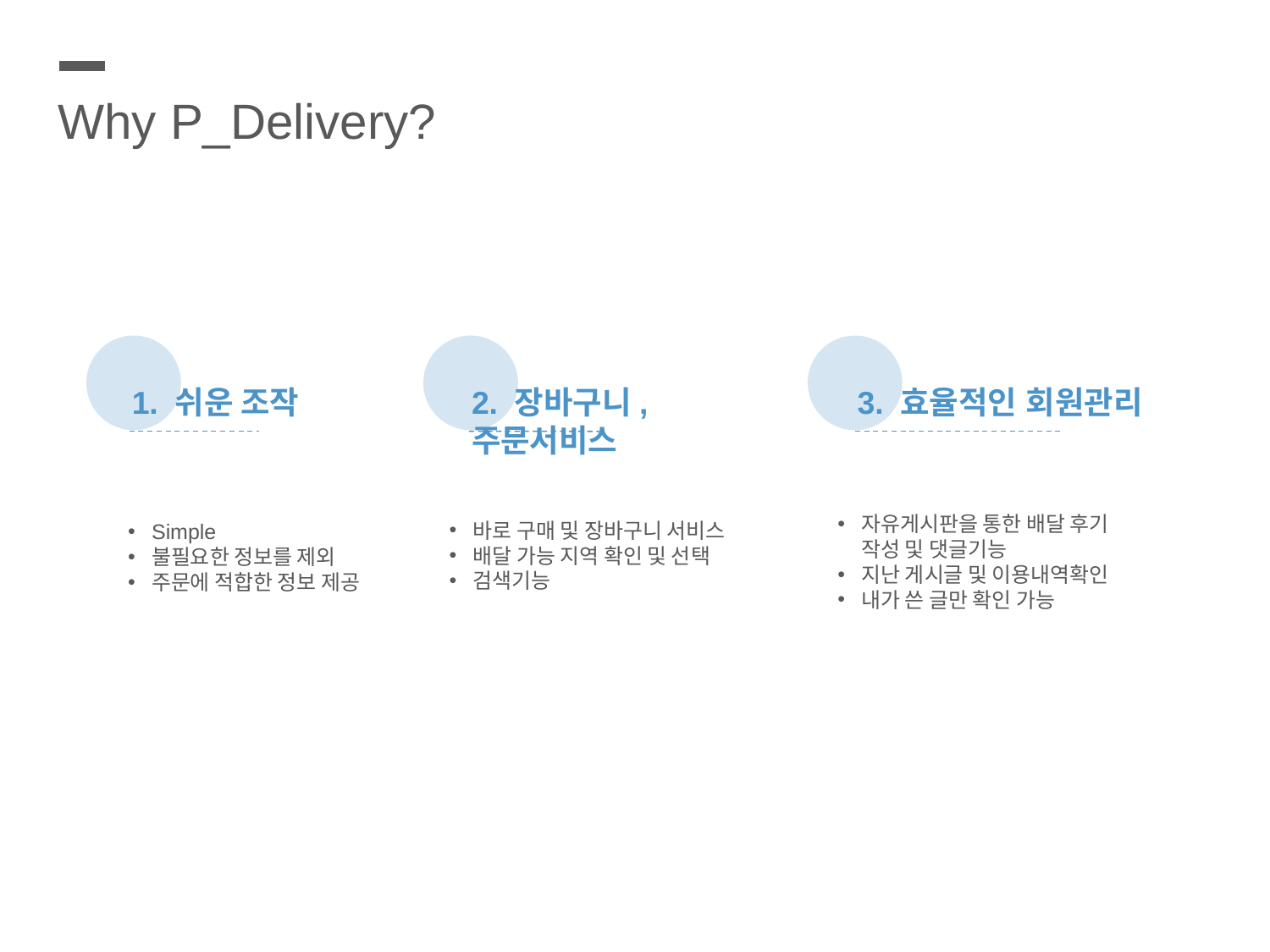

Why P_Delivery?

1. 쉬운 조작
2. 장바구니, 주문서비스
3. 효율적인 회원관리
자유게시판을 통한 배달 후기 작성 및 댓글기능
지난 게시글 및 이용내역확인
내가 쓴 글만 확인 가능

바로 구매 및 장바구니 서비스
배달 가능 지역 확인 및 선택
검색기능
Simple
불필요한 정보를 제외
주문에 적합한 정보 제공